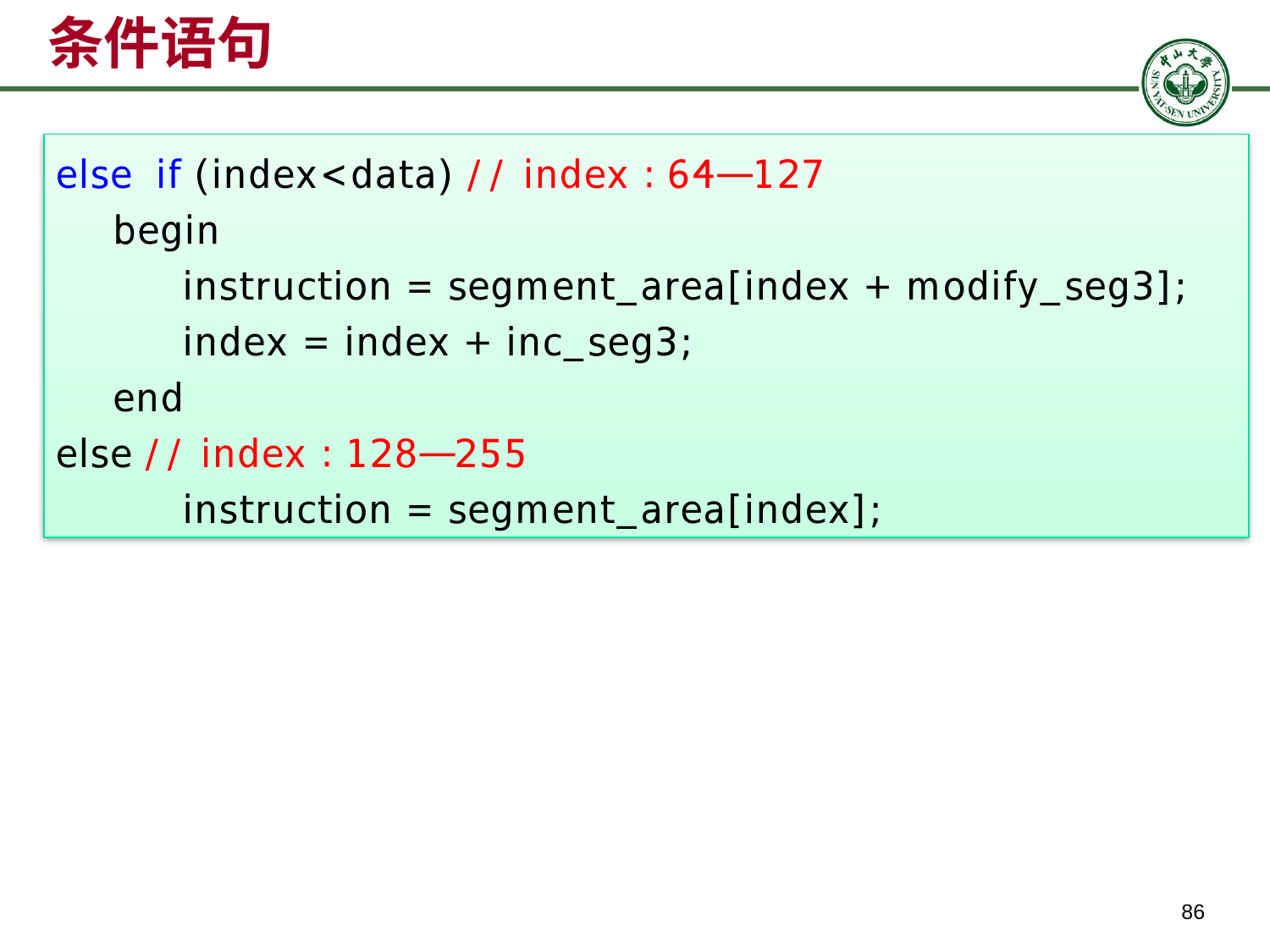

# 条件语句
else  if (index<data) // index : 64—127
     begin
	instruction = segment_area[index + modify_seg3];
	index = index + inc_seg3;
     end
else // index : 128—255
	instruction = segment_area[index];